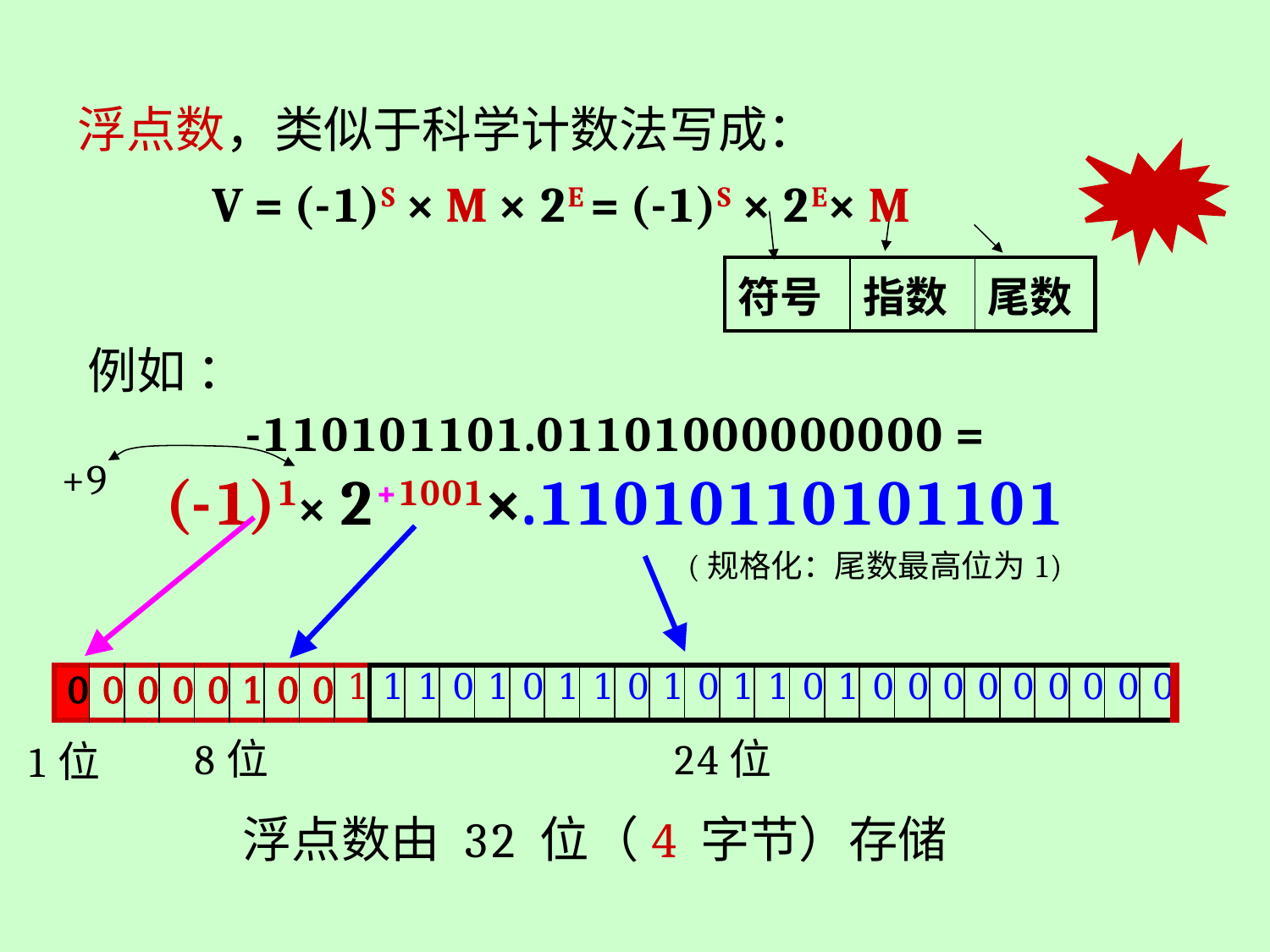

浮点数，类似于科学计数法写成：

V = (-1)S × M × 2E = (-1)S × 2E× M

| 符号 | 指数 | 尾数 |
| --- | --- | --- |
例如 ：
-110101101.01101000000000 =
(-1)1× 2+1001×.11010110101101

+9

(规格化：尾数最高位为1)

| 0 | 0 | 0 | 0 | 0 | 1 | 0 | 0 |
| --- | --- | --- | --- | --- | --- | --- | --- |
| 1 | 1 | 1 | 0 | 1 | 0 | 1 | 1 |
| --- | --- | --- | --- | --- | --- | --- | --- |
| 0 | 1 | 0 | 1 | 1 | 0 | 1 | 0 |
| --- | --- | --- | --- | --- | --- | --- | --- |
| 0 | 0 | 0 | 0 | 0 | 0 | 0 | 0 |
| --- | --- | --- | --- | --- | --- | --- | --- |
24位
8位
1位
浮点数由 32 位（4 字节）存储
93